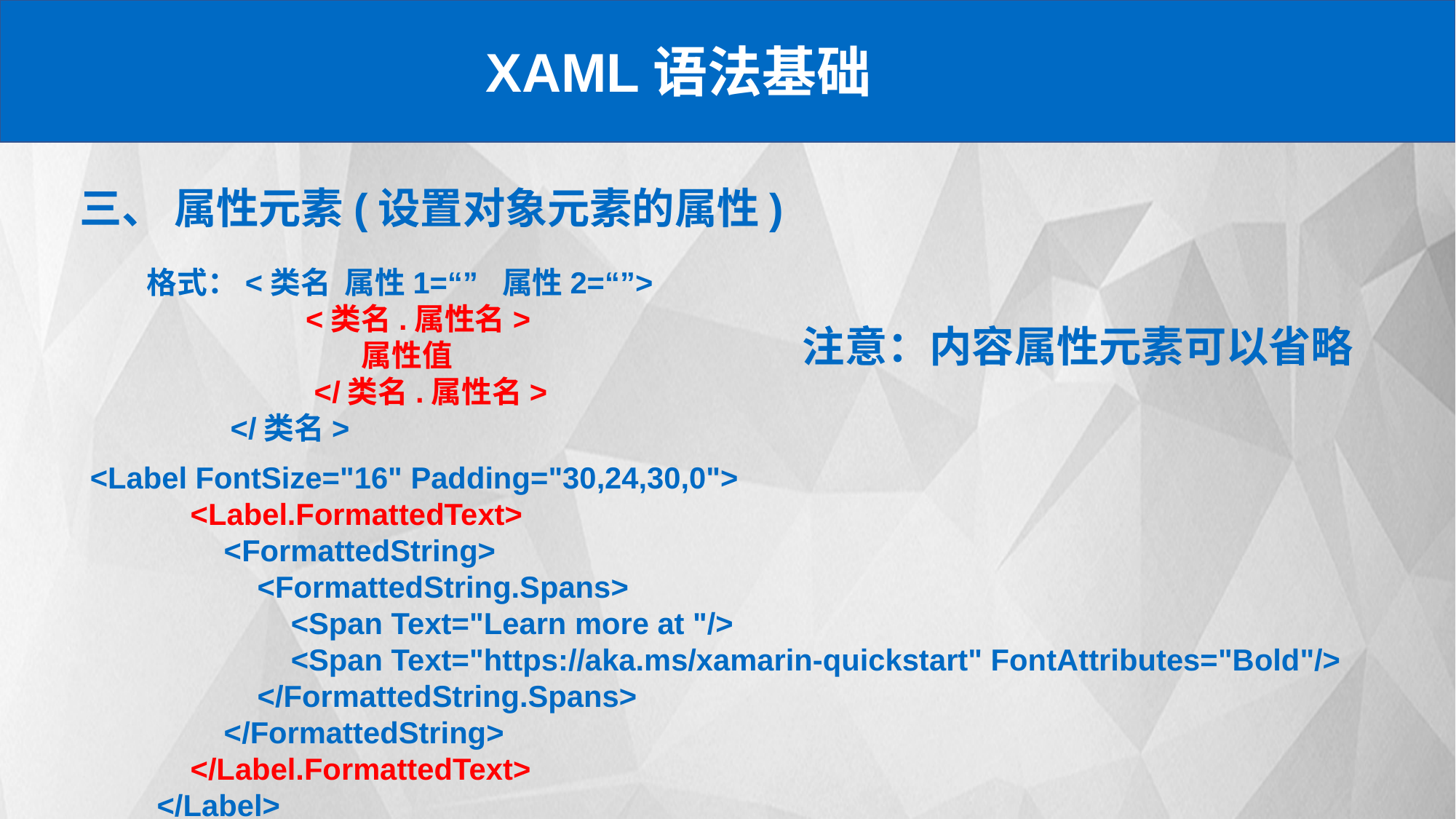

XAML语法基础
三、 属性元素(设置对象元素的属性)
格式：<类名  属性1=“”  属性2=“”>
                   <类名.属性名>
                              属性值
                    </类名.属性名>
          </类名>
注意：内容属性元素可以省略
<Label FontSize="16" Padding="30,24,30,0">
            <Label.FormattedText>
                <FormattedString>
                    <FormattedString.Spans>
                        <Span Text="Learn more at "/>
                        <Span Text="https://aka.ms/xamarin-quickstart" FontAttributes="Bold"/>
                    </FormattedString.Spans>
                </FormattedString>
            </Label.FormattedText>
        </Label>